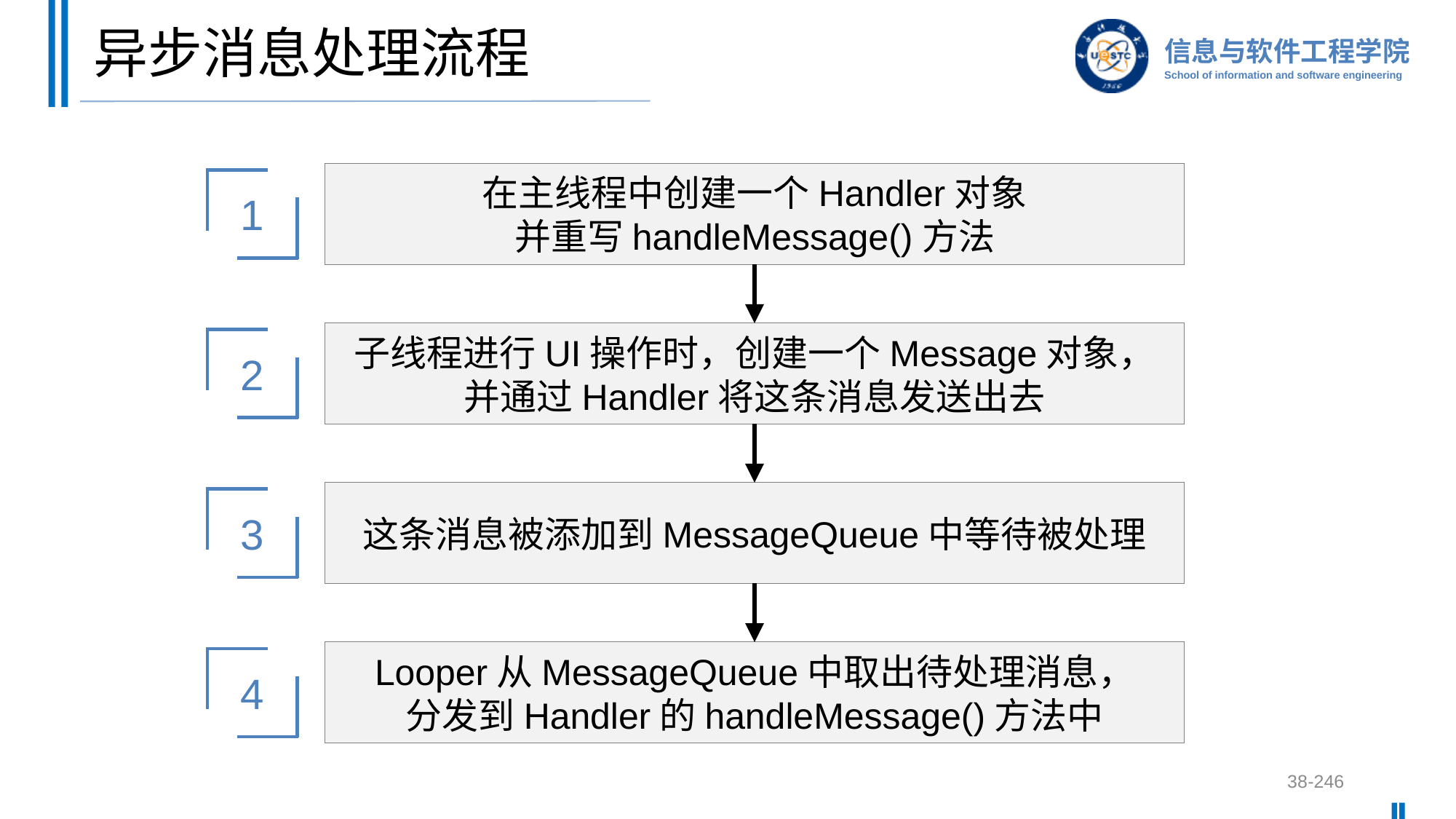

# 异步消息处理流程
在主线程中创建一个Handler对象
并重写handleMessage()方法
1
子线程进行UI操作时，创建一个Message对象，
并通过Handler将这条消息发送出去
2
这条消息被添加到MessageQueue中等待被处理
3
Looper从MessageQueue中取出待处理消息，
分发到Handler的handleMessage()方法中
4
38-246